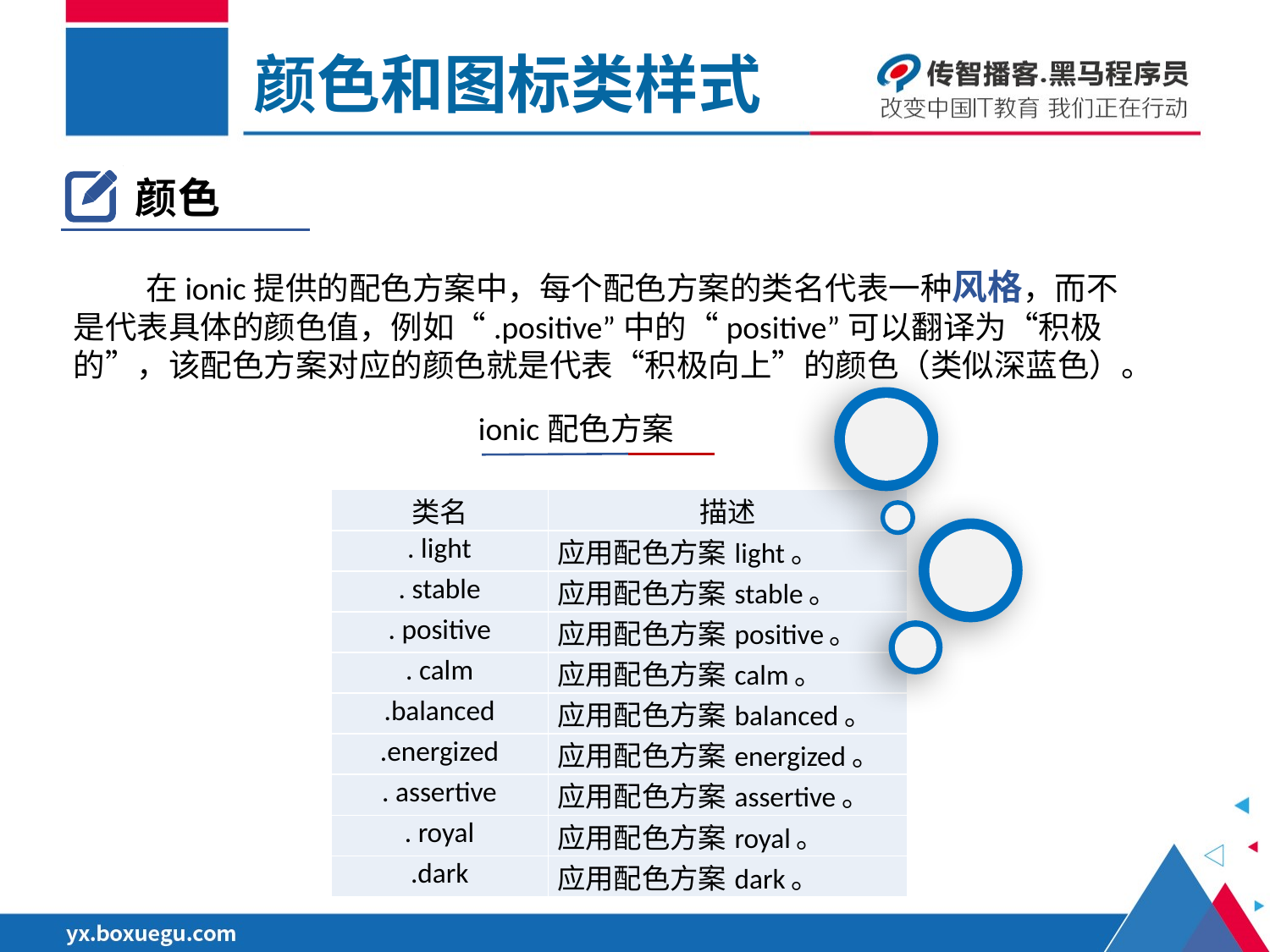

颜色和图标类样式
颜色

         在ionic提供的配色方案中，每个配色方案的类名代表一种风格，而不是代表具体的颜色值，例如“.positive”中的“positive”可以翻译为“积极的”，该配色方案对应的颜色就是代表“积极向上”的颜色（类似深蓝色）。

ionic配色方案
| 类名 | 描述 |
| --- | --- |
| . light | 应用配色方案light。 |
| . stable | 应用配色方案stable。 |
| . positive | 应用配色方案positive。 |
| . calm | 应用配色方案calm。 |
| .balanced | 应用配色方案balanced。 |
| .energized | 应用配色方案energized。 |
| . assertive | 应用配色方案assertive。 |
| . royal | 应用配色方案royal。 |
| .dark | 应用配色方案dark。 |